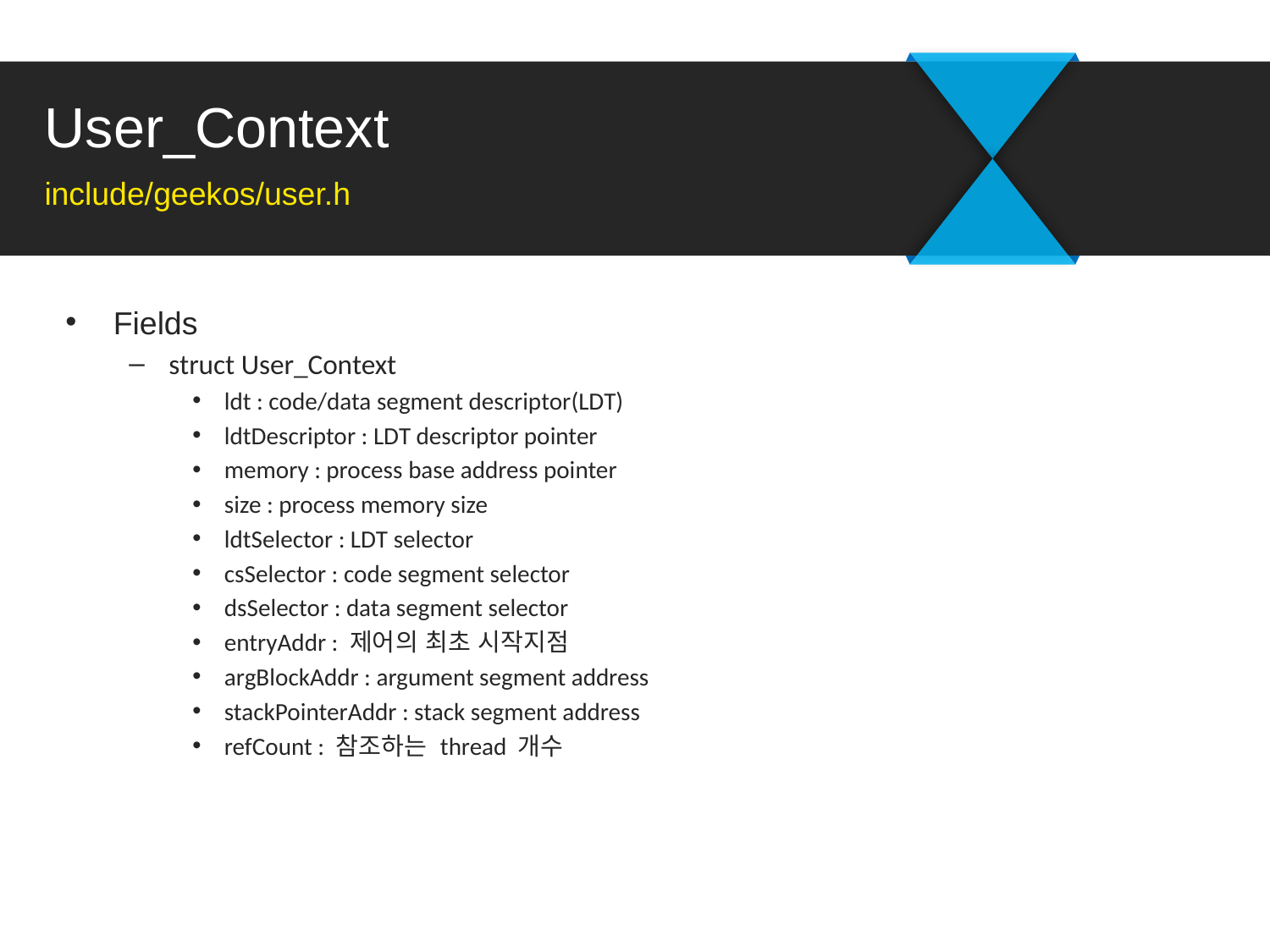

# User_Context
include/geekos/user.h
Fields
struct User_Context
ldt : code/data segment descriptor(LDT)
ldtDescriptor : LDT descriptor pointer
memory : process base address pointer
size : process memory size
ldtSelector : LDT selector
csSelector : code segment selector
dsSelector : data segment selector
entryAddr : 제어의 최초 시작지점
argBlockAddr : argument segment address
stackPointerAddr : stack segment address
refCount : 참조하는 thread 개수